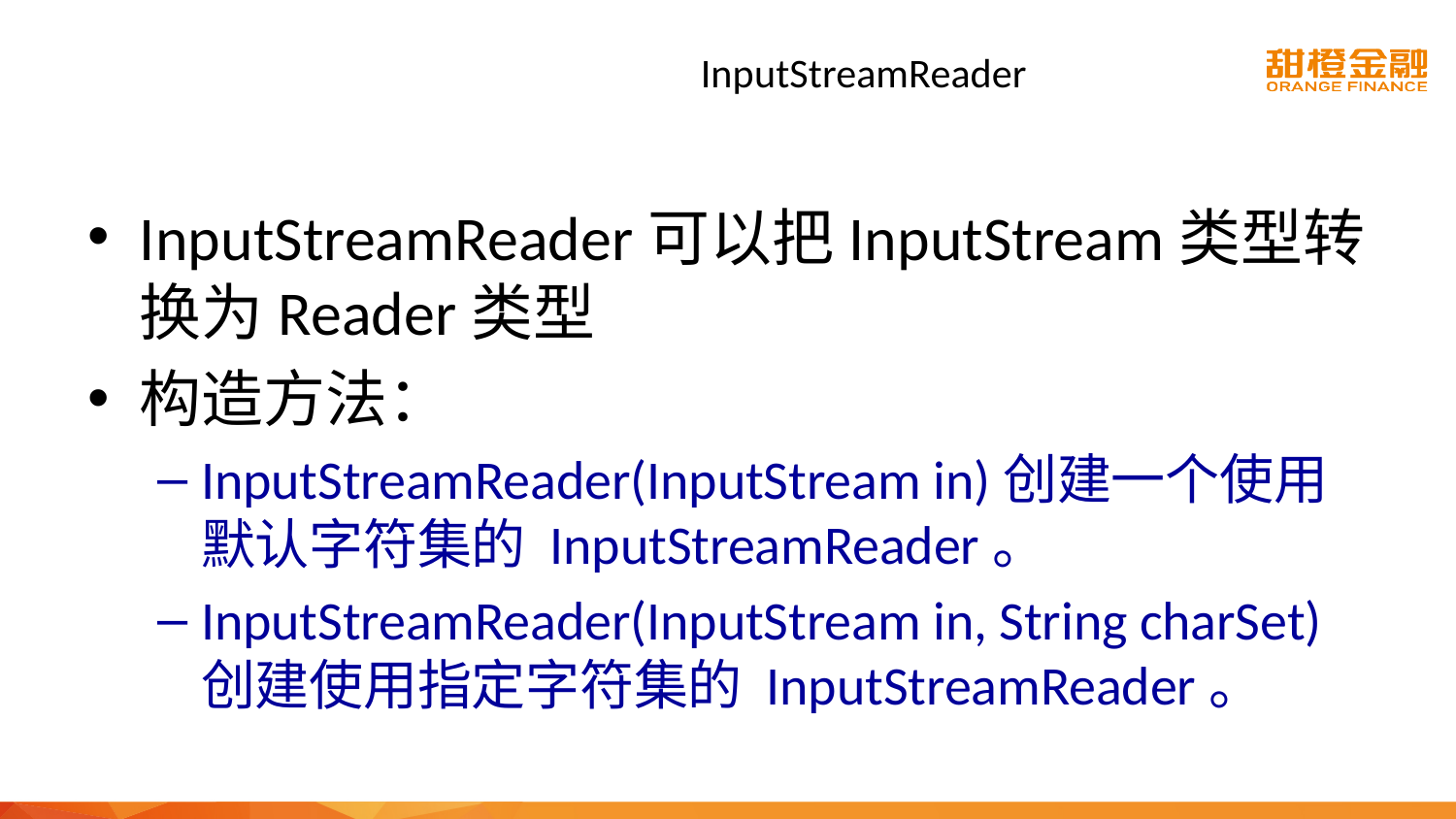

# InputStreamReader
InputStreamReader可以把InputStream类型转换为Reader类型
构造方法：
InputStreamReader(InputStream in)创建一个使用默认字符集的 InputStreamReader。
InputStreamReader(InputStream in, String charSet)创建使用指定字符集的 InputStreamReader。